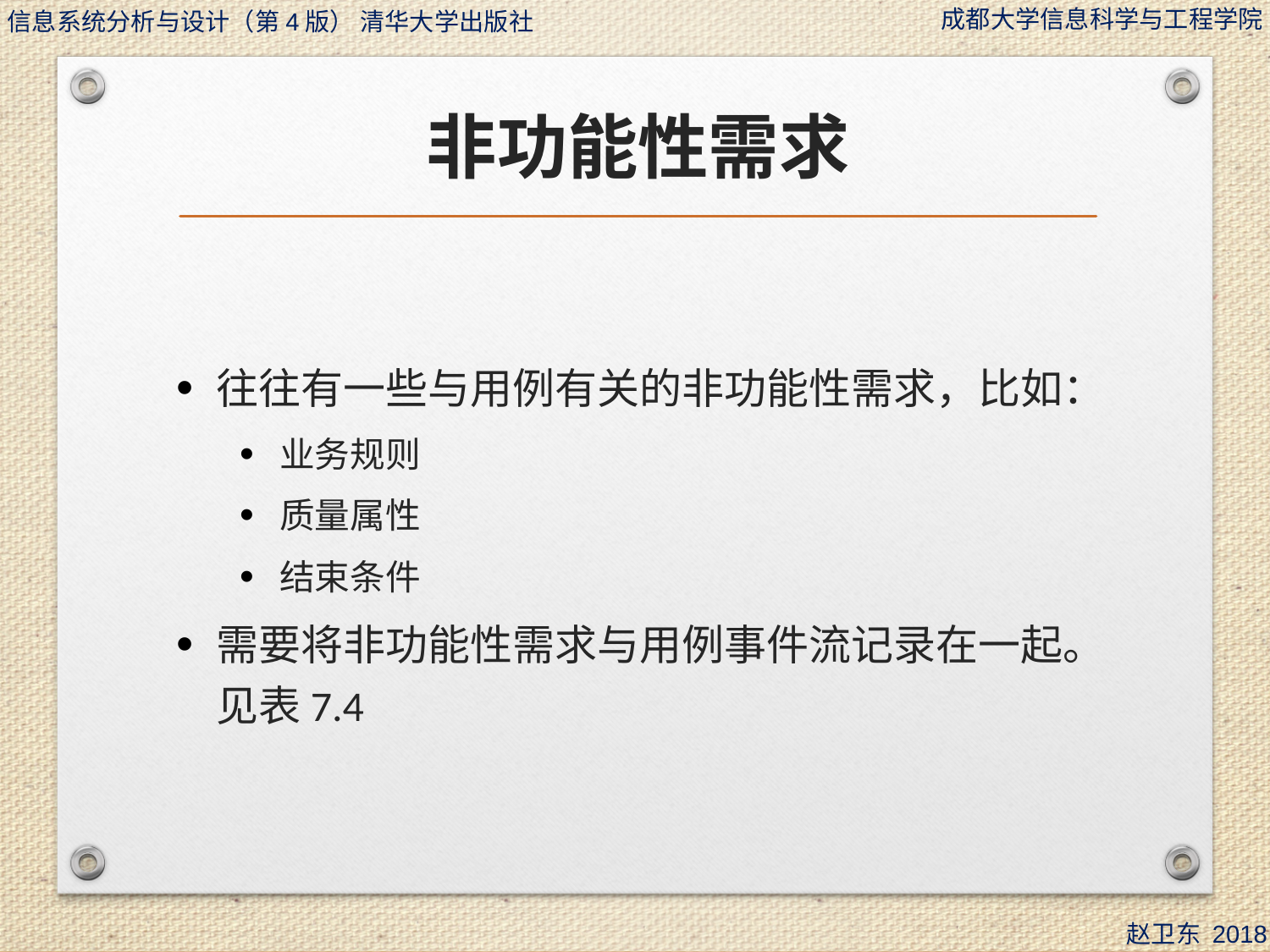

# 非功能性需求
往往有一些与用例有关的非功能性需求，比如：
业务规则
质量属性
结束条件
需要将非功能性需求与用例事件流记录在一起。见表7.4